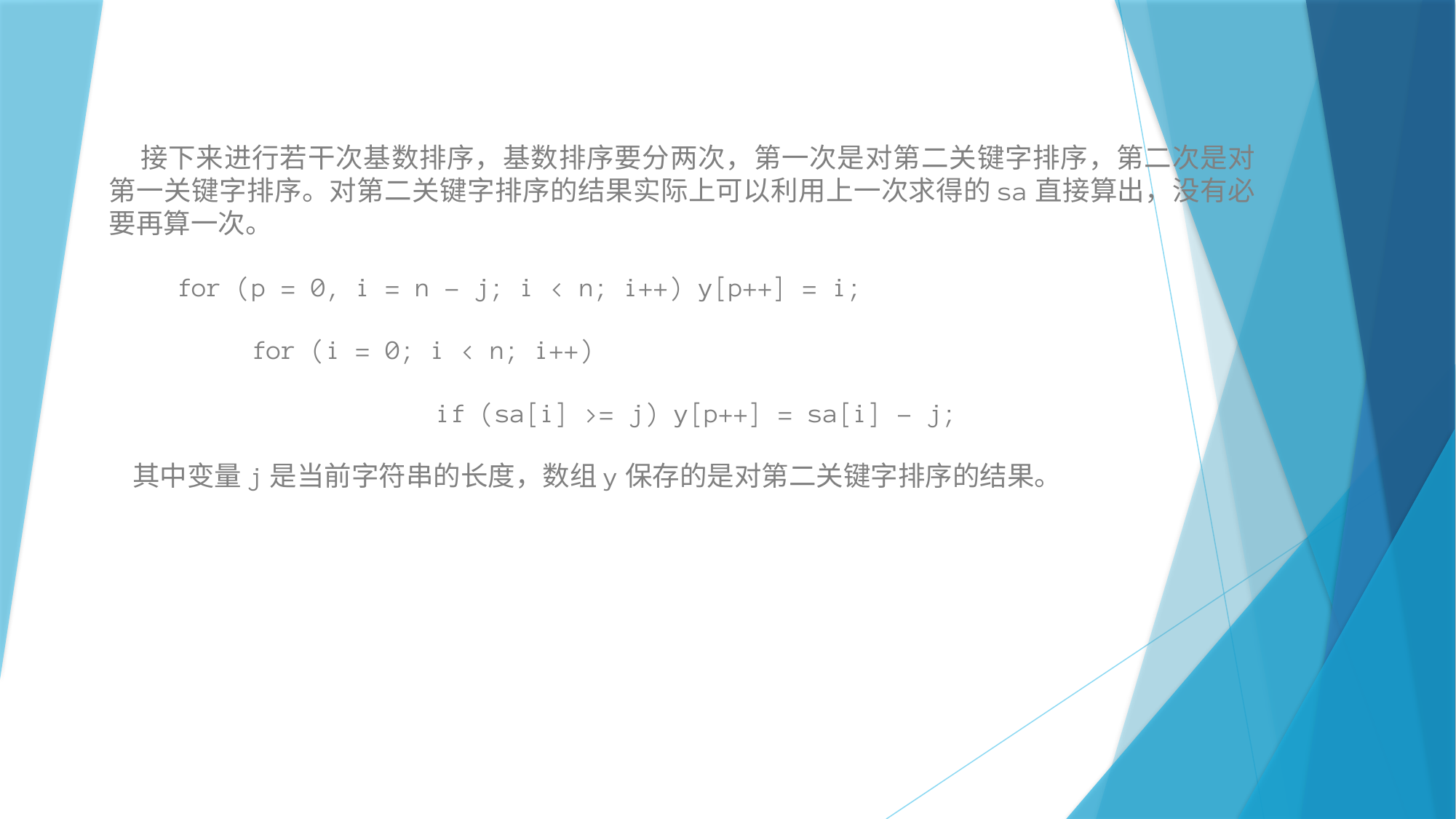

#
接下来进行若干次基数排序，基数排序要分两次，第一次是对第二关键字排序，第二次是对第一关键字排序。对第二关键字排序的结果实际上可以利用上一次求得的sa直接算出，没有必要再算一次。
   for (p = 0, i = n - j; i < n; i++) y[p++] = i;
        for (i = 0; i < n; i++)
			if (sa[i] >= j) y[p++] = sa[i] - j;
其中变量j是当前字符串的长度，数组y保存的是对第二关键字排序的结果。